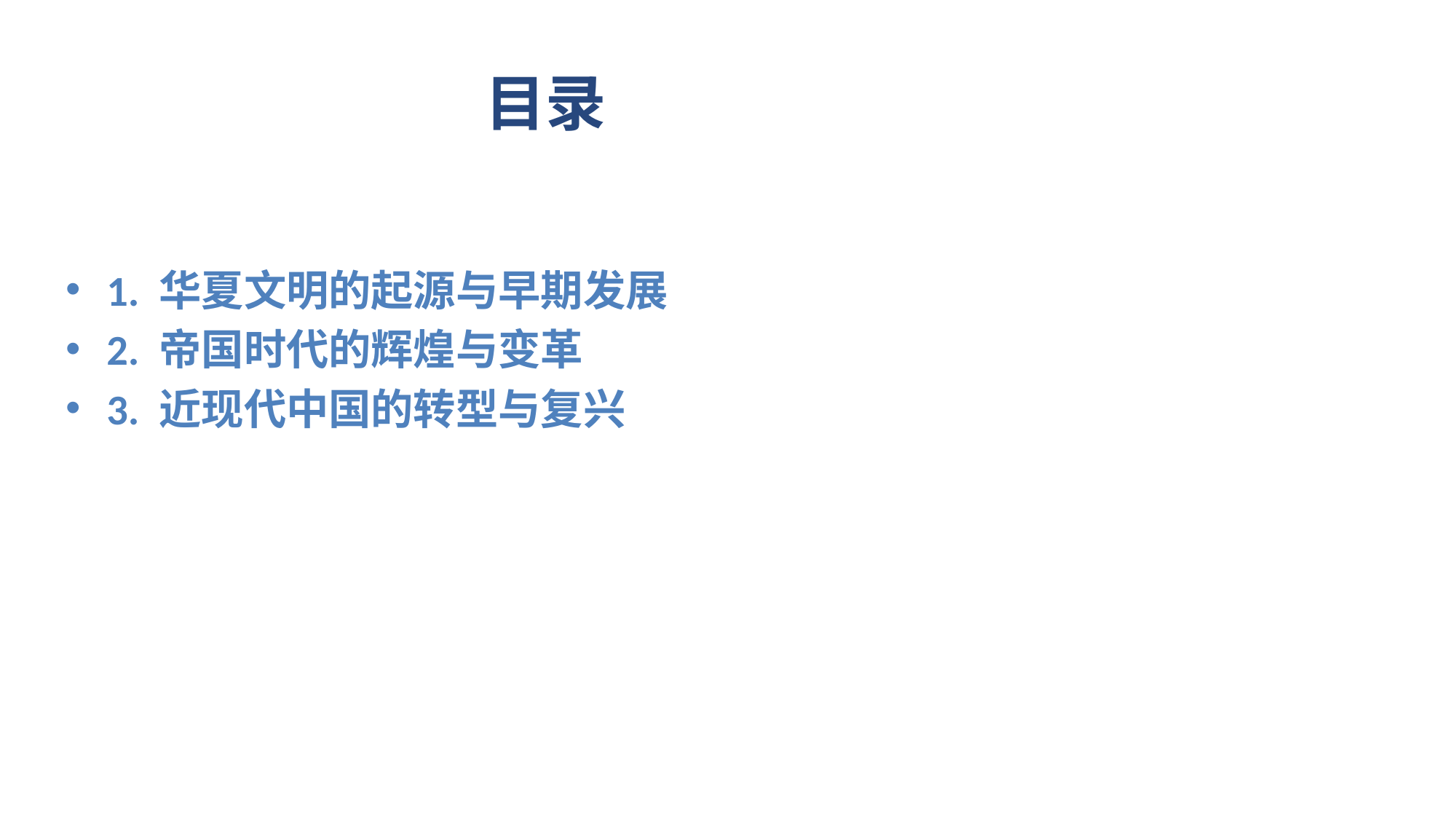

# 目录

1. 华夏文明的起源与早期发展
2. 帝国时代的辉煌与变革
3. 近现代中国的转型与复兴